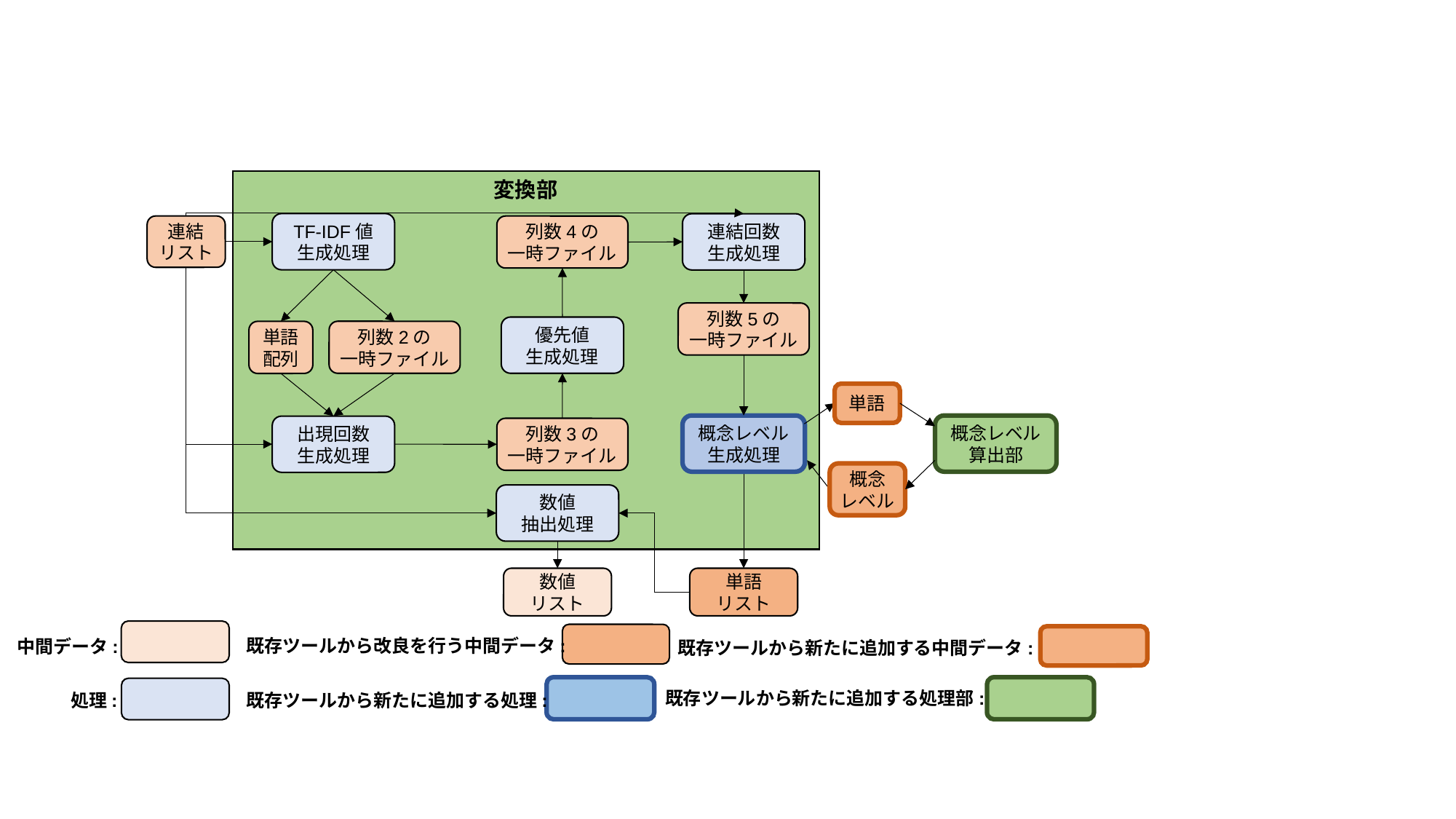

変換部
TF-IDF値
生成処理
連結回数
生成処理
連結
リスト
列数4の
一時ファイル
列数5の
一時ファイル
優先値
生成処理
単語
配列
列数2の
一時ファイル
単語
概念レベル
生成処理
概念レベル
算出部
出現回数
生成処理
列数3の
一時ファイル
概念
レベル
数値
抽出処理
数値
リスト
単語
リスト

既存ツールから改良を行う中間データ:
中間データ:
既存ツールから新たに追加する中間データ:

既存ツールから新たに追加する処理部:
既存ツールから新たに追加する処理:
処理: